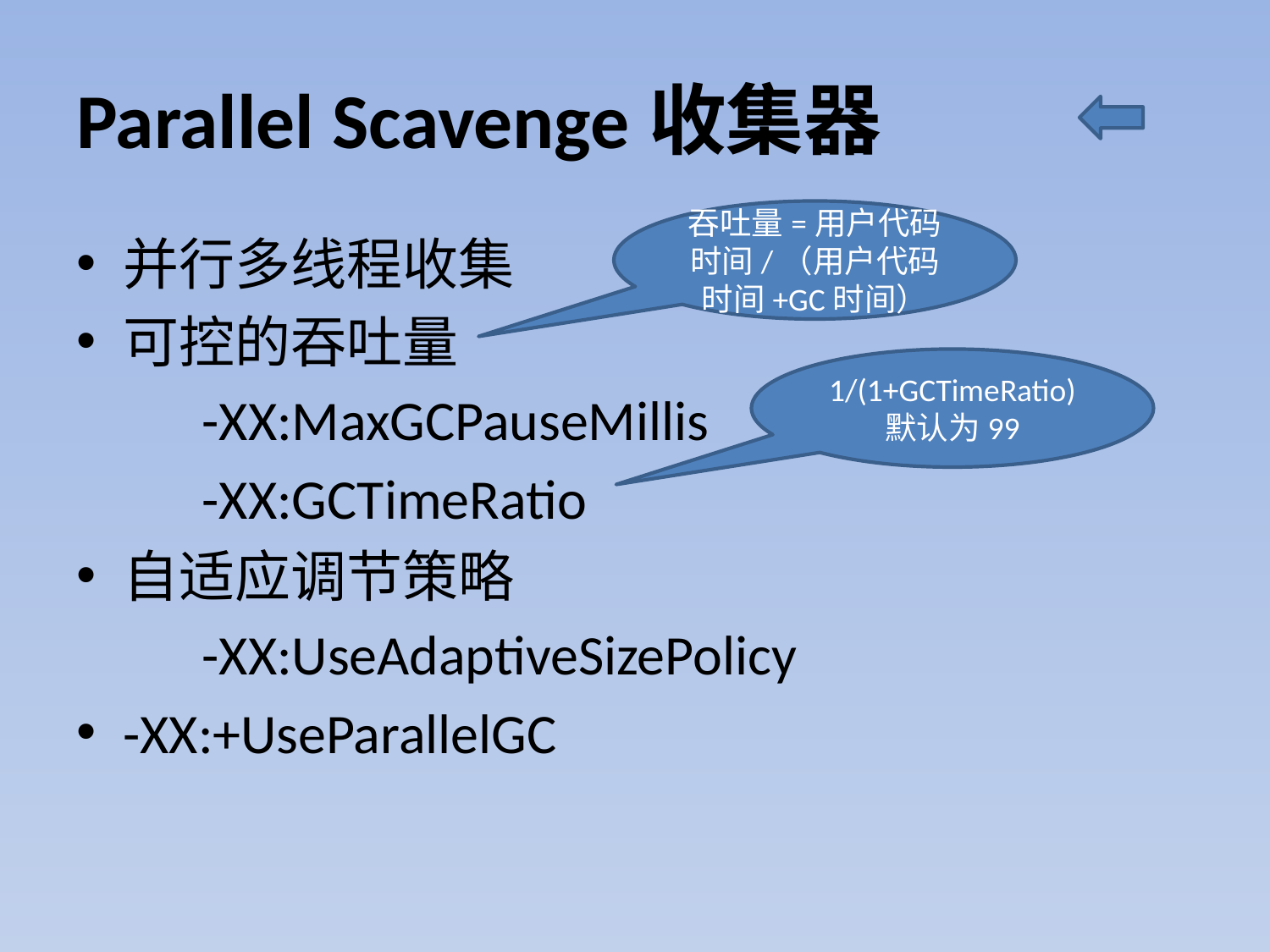

# Parallel Scavenge收集器

吞吐量=用户代码时间/（用户代码时间+GC时间）
并行多线程收集
可控的吞吐量
	-XX:MaxGCPauseMillis
	-XX:GCTimeRatio
自适应调节策略
	-XX:UseAdaptiveSizePolicy
-XX:+UseParallelGC

1/(1+GCTimeRatio)
默认为99